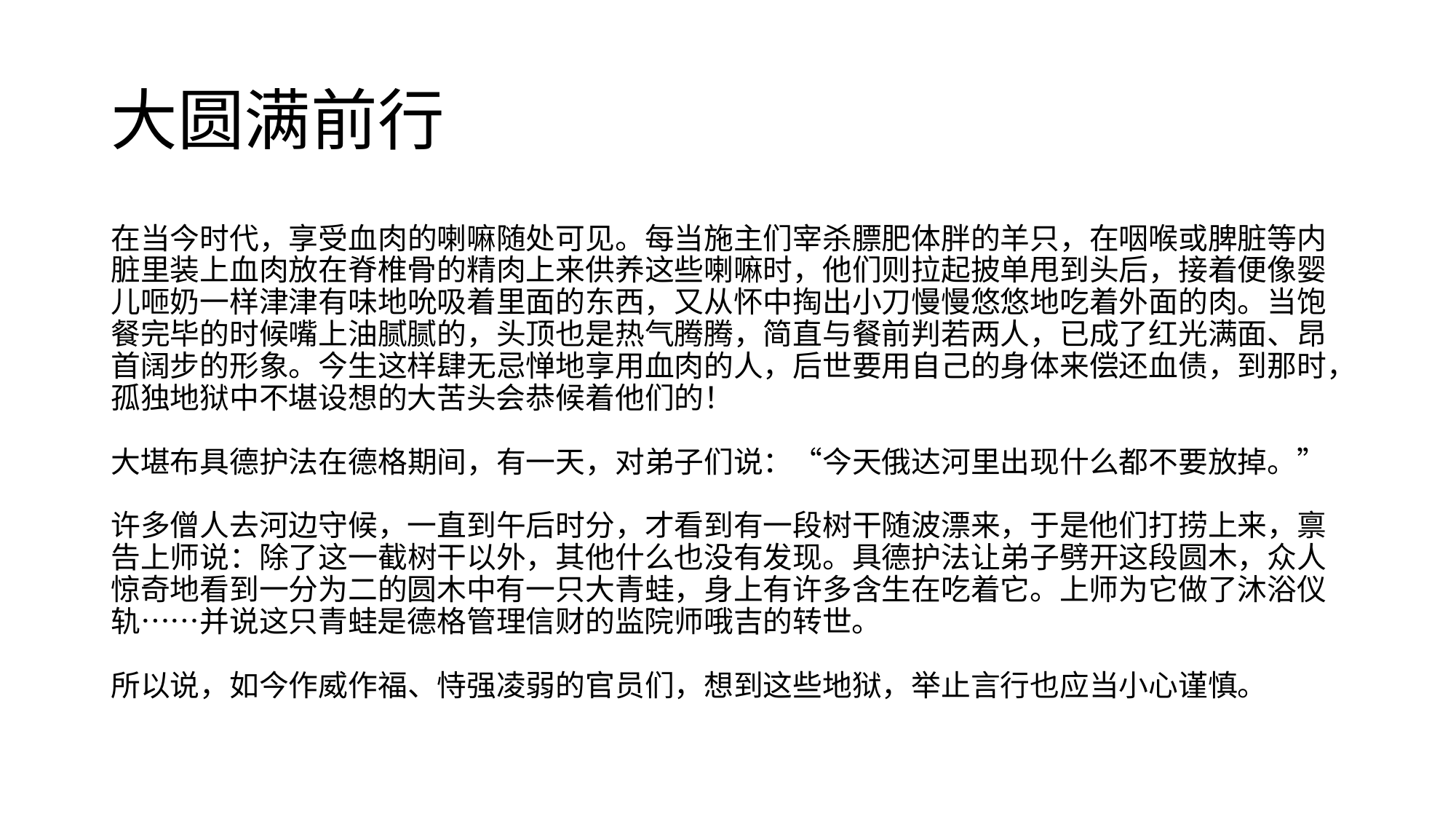

# 大圆满前行
在当今时代，享受血肉的喇嘛随处可见。每当施主们宰杀膘肥体胖的羊只，在咽喉或脾脏等内脏里装上血肉放在脊椎骨的精肉上来供养这些喇嘛时，他们则拉起披单甩到头后，接着便像婴儿咂奶一样津津有味地吮吸着里面的东西，又从怀中掏出小刀慢慢悠悠地吃着外面的肉。当饱餐完毕的时候嘴上油腻腻的，头顶也是热气腾腾，简直与餐前判若两人，已成了红光满面、昂首阔步的形象。今生这样肆无忌惮地享用血肉的人，后世要用自己的身体来偿还血债，到那时，孤独地狱中不堪设想的大苦头会恭候着他们的！

大堪布具德护法在德格期间，有一天，对弟子们说：“今天俄达河里出现什么都不要放掉。”

许多僧人去河边守候，一直到午后时分，才看到有一段树干随波漂来，于是他们打捞上来，禀告上师说：除了这一截树干以外，其他什么也没有发现。具德护法让弟子劈开这段圆木，众人惊奇地看到一分为二的圆木中有一只大青蛙，身上有许多含生在吃着它。上师为它做了沐浴仪轨……并说这只青蛙是德格管理信财的监院师哦吉的转世。

所以说，如今作威作福、恃强凌弱的官员们，想到这些地狱，举止言行也应当小心谨慎。